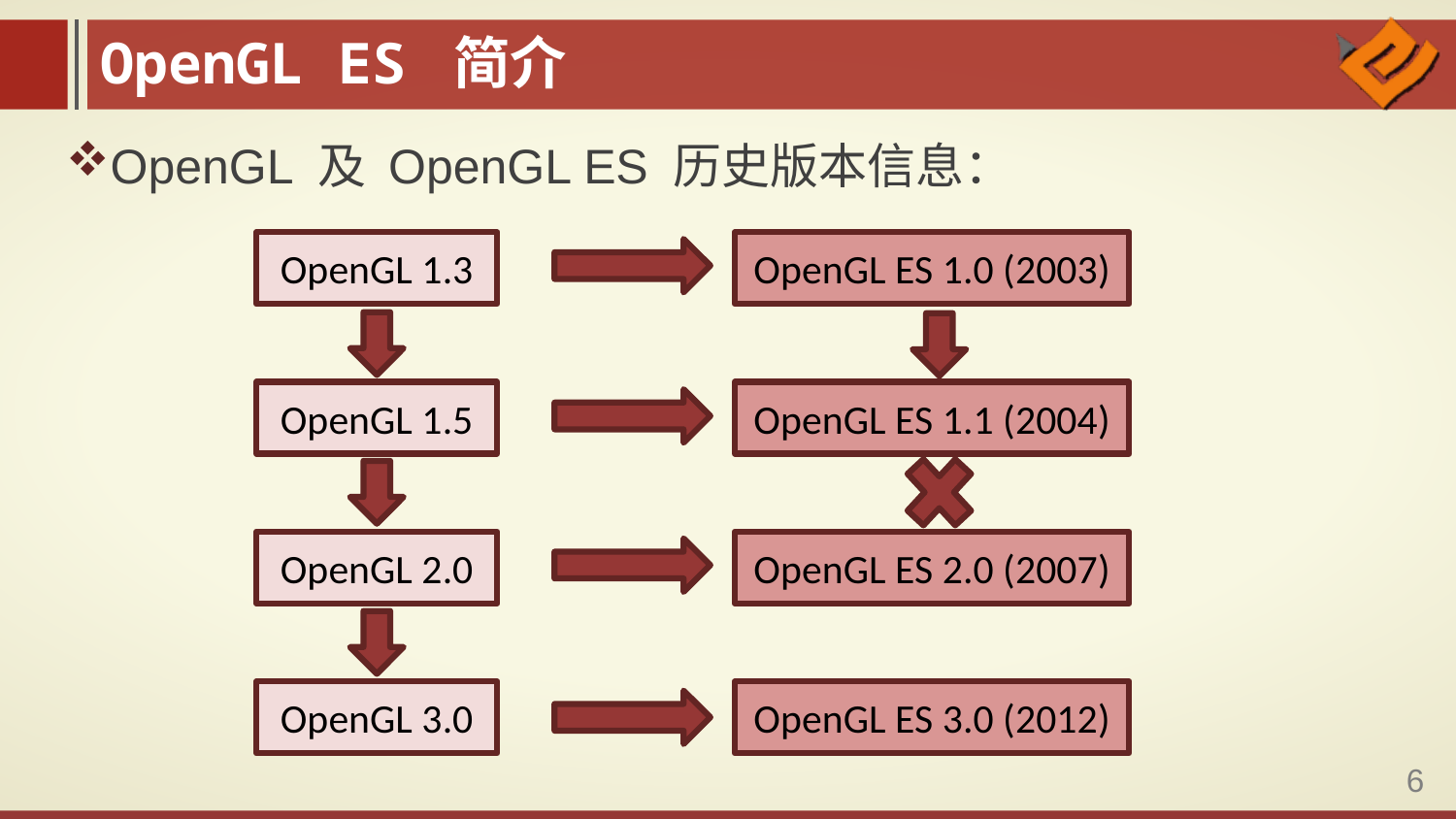

OpenGL ES 简介
OpenGL 及 OpenGL ES 历史版本信息：
OpenGL 1.3
OpenGL ES 1.0 (2003)

OpenGL 1.5
OpenGL ES 1.1 (2004)

OpenGL 2.0
OpenGL ES 2.0 (2007)

OpenGL 3.0
OpenGL ES 3.0 (2012)